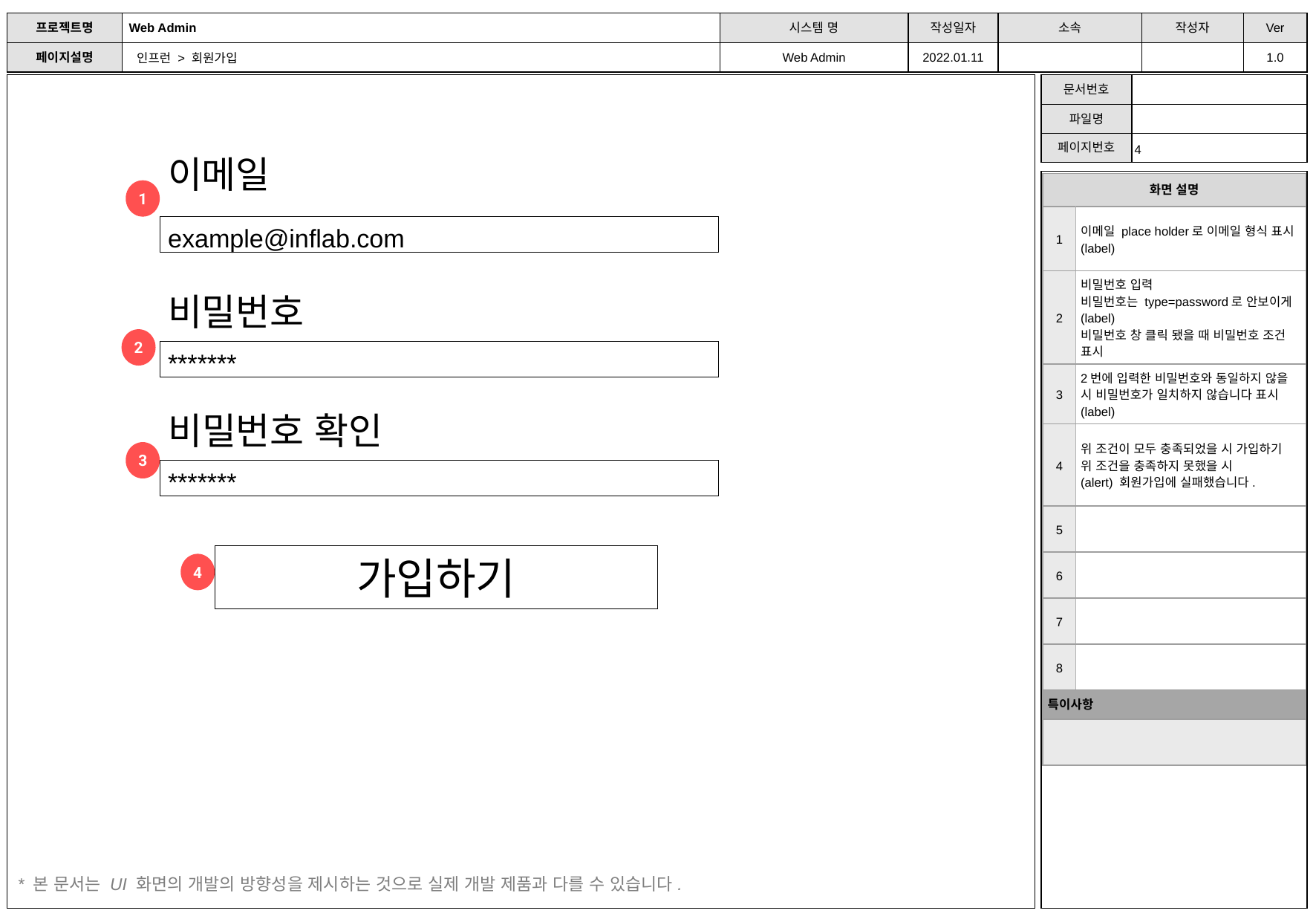

인프런 > 회원가입

이메일

| 화면 설명 |  |
| --- | --- |
| 1 | 이메일 place holder로 이메일 형식 표시 (label) |
| 2 | 비밀번호 입력 비밀번호는 type=password로 안보이게 (label) 비밀번호 창 클릭 됐을 때 비밀번호 조건 표시 |
| 3 | 2번에 입력한 비밀번호와 동일하지 않을 시 비밀번호가 일치하지 않습니다 표시 (label) |
| 4 | 위 조건이 모두 충족되었을 시 가입하기 위 조건을 충족하지 못했을 시 (alert) 회원가입에 실패했습니다. |
| 5 |  |
| 6 |  |
| 7 |  |
| 8 |  |
| 특이사항 |  |
|  |  |
1
example@inflab.com
비밀번호

2
*******
비밀번호 확인

3
*******
가입하기
4
* 본 문서는 UI 화면의 개발의 방향성을 제시하는 것으로 실제 개발 제품과 다를 수 있습니다.